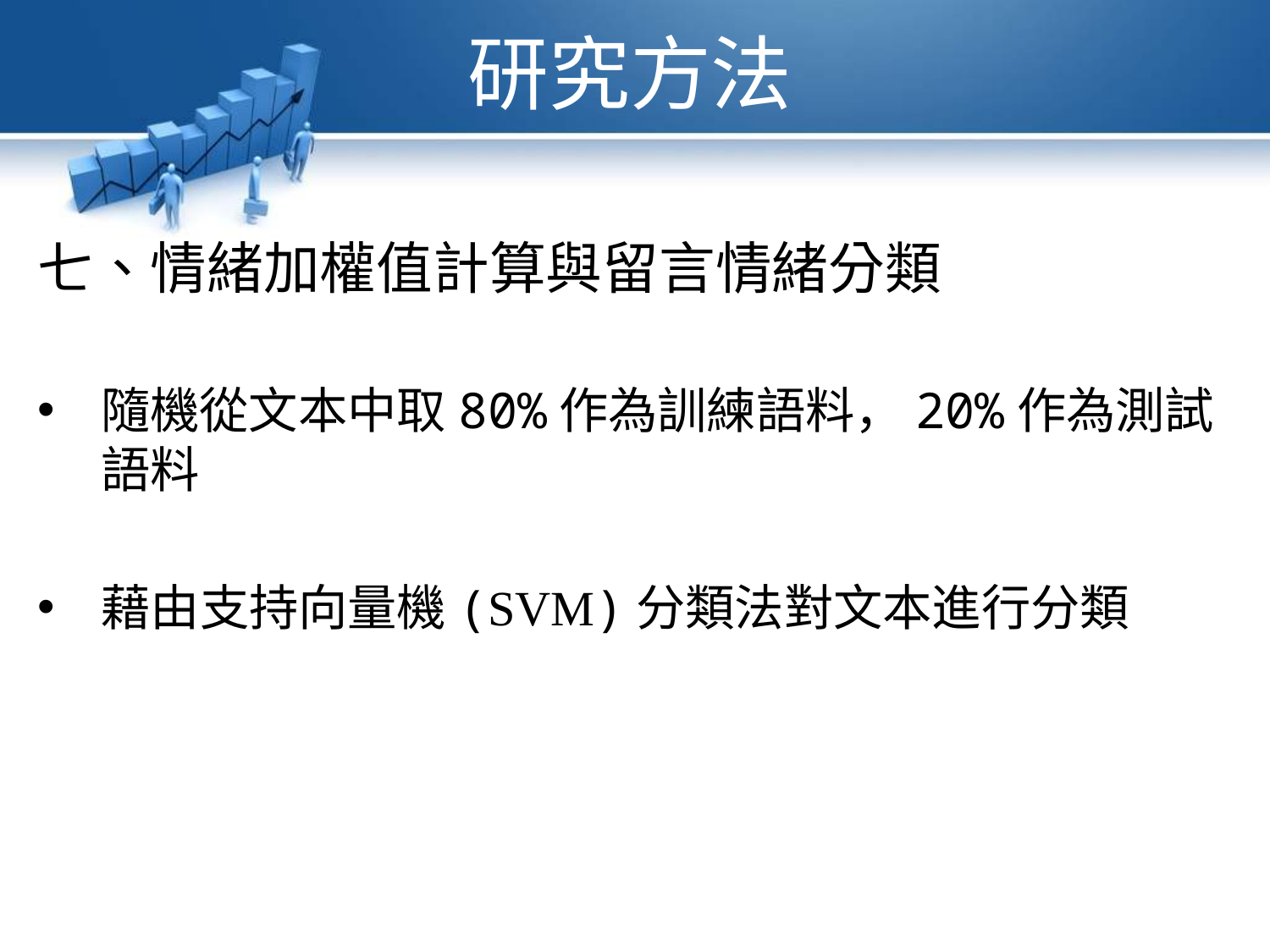

研究方法
七、情緒加權值計算與留言情緒分類

隨機從文本中取80%作為訓練語料，20%作為測試語料

藉由支持向量機(SVM)分類法對文本進行分類